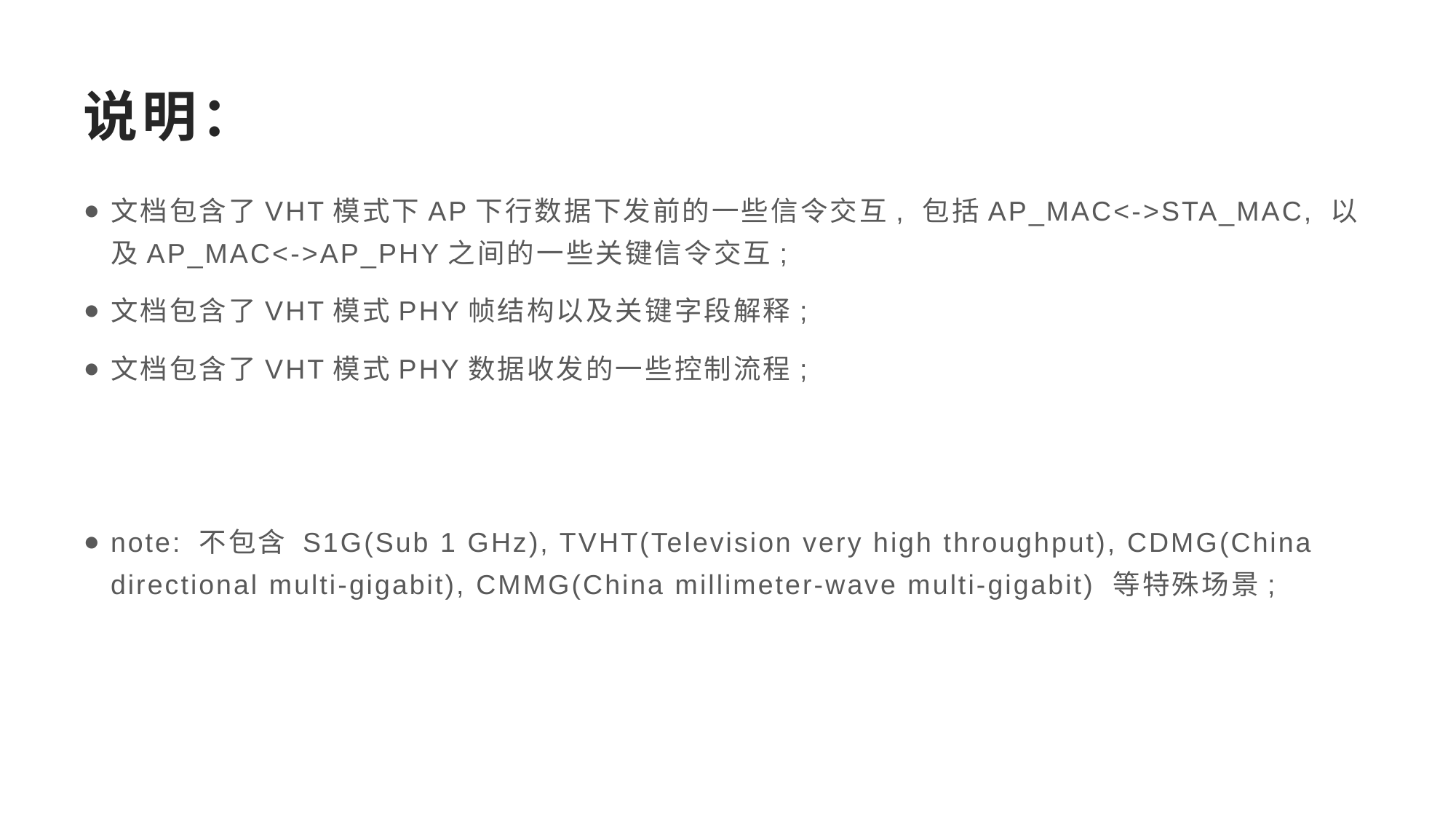

# 说明：
文档包含了VHT模式下AP下行数据下发前的一些信令交互, 包括AP_MAC<->STA_MAC, 以及AP_MAC<->AP_PHY之间的一些关键信令交互;
文档包含了VHT模式PHY帧结构以及关键字段解释;
文档包含了VHT模式PHY数据收发的一些控制流程;

note: 不包含 S1G(Sub 1 GHz), TVHT(Television very high throughput), CDMG(China directional multi-gigabit), CMMG(China millimeter-wave multi-gigabit) 等特殊场景;